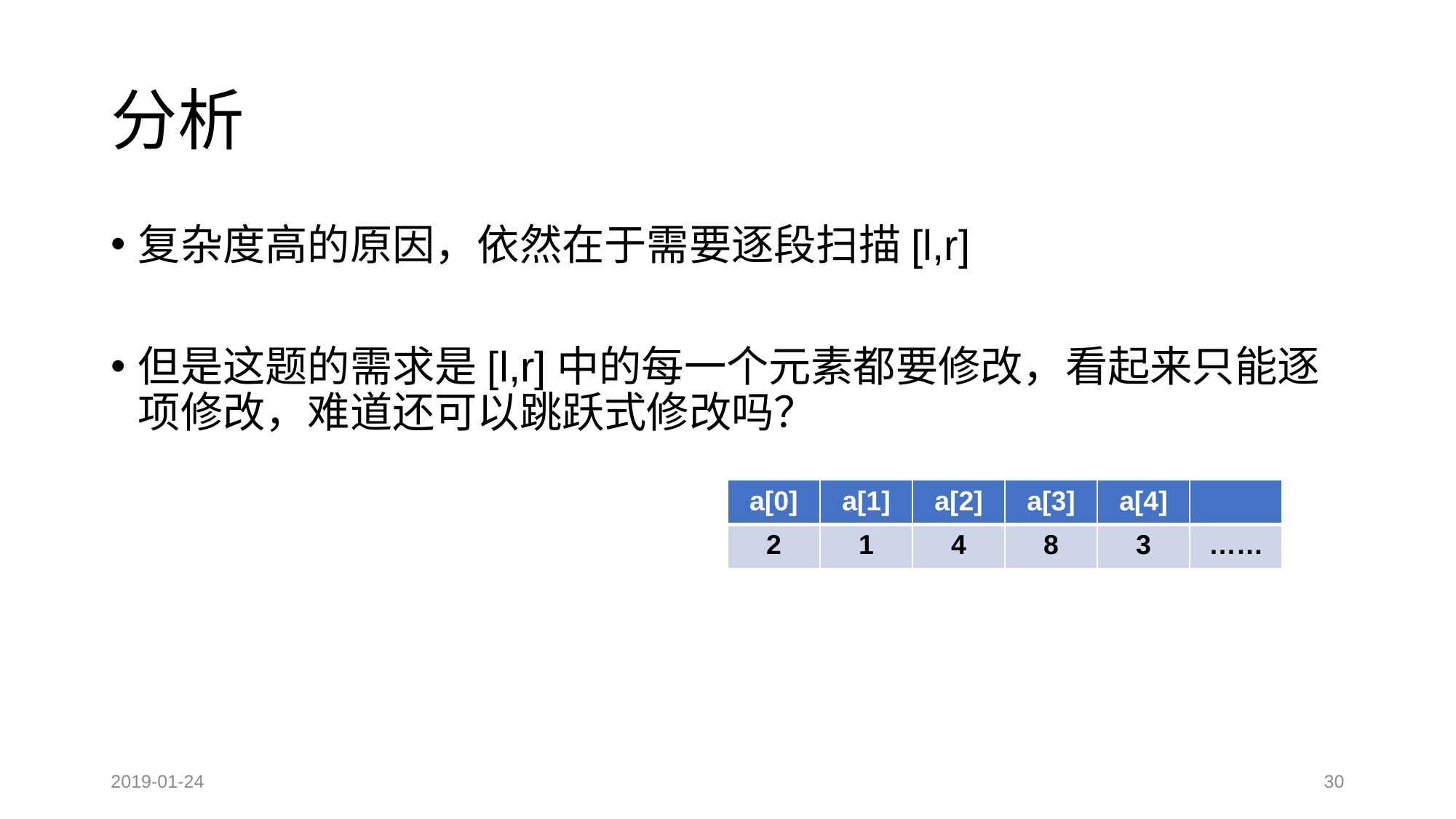

# 分析
复杂度高的原因，依然在于需要逐段扫描[l,r]

但是这题的需求是[l,r]中的每一个元素都要修改，看起来只能逐项修改，难道还可以跳跃式修改吗？
| a[0] | a[1] | a[2] | a[3] | a[4] |  |
| --- | --- | --- | --- | --- | --- |
| 2 | 1 | 4 | 8 | 3 | …… |
2019-01-24
30